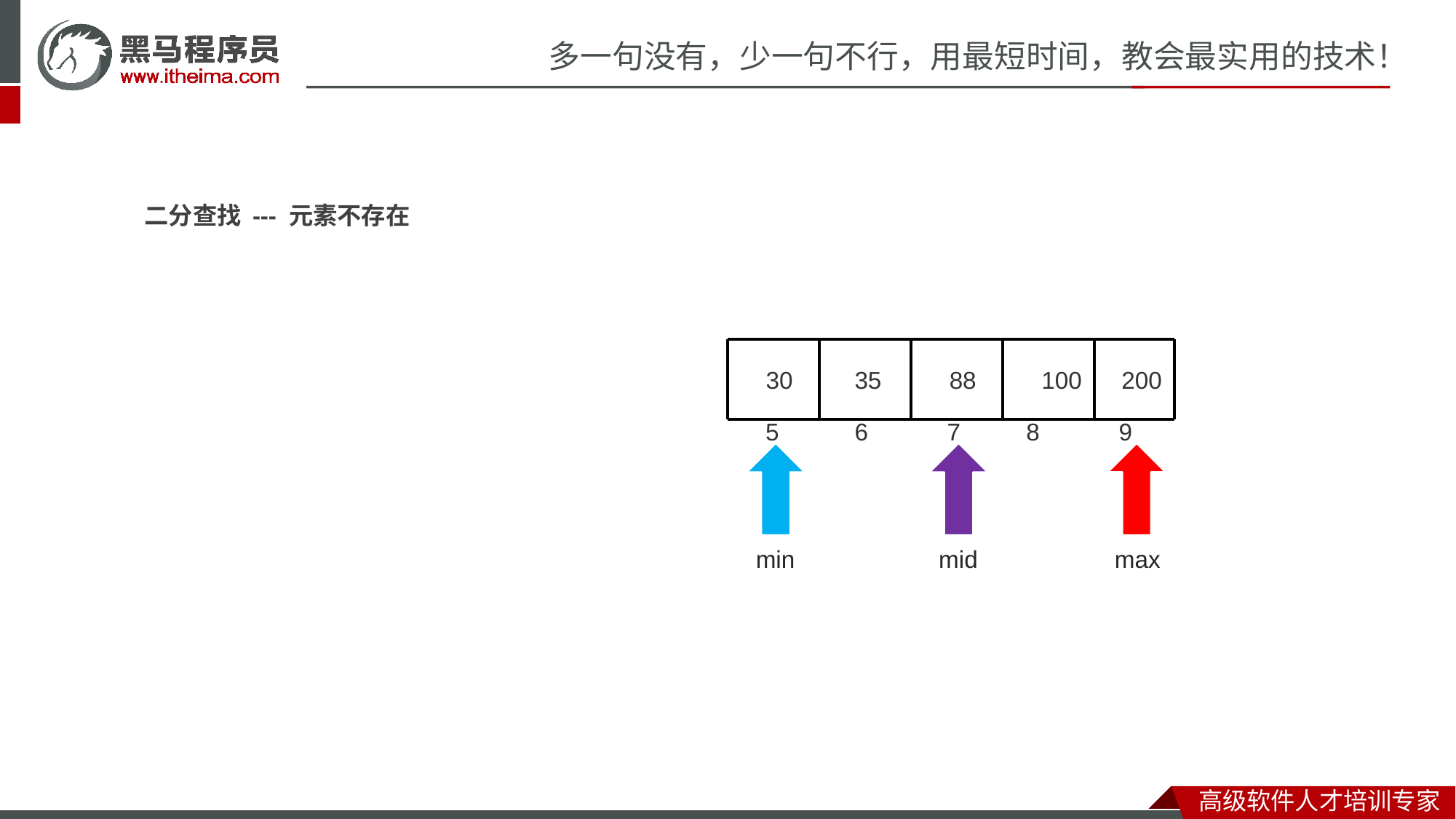

二分查找 --- 元素不存在
30
35
88
100
200
5
6
7
8
9

min
mid
max